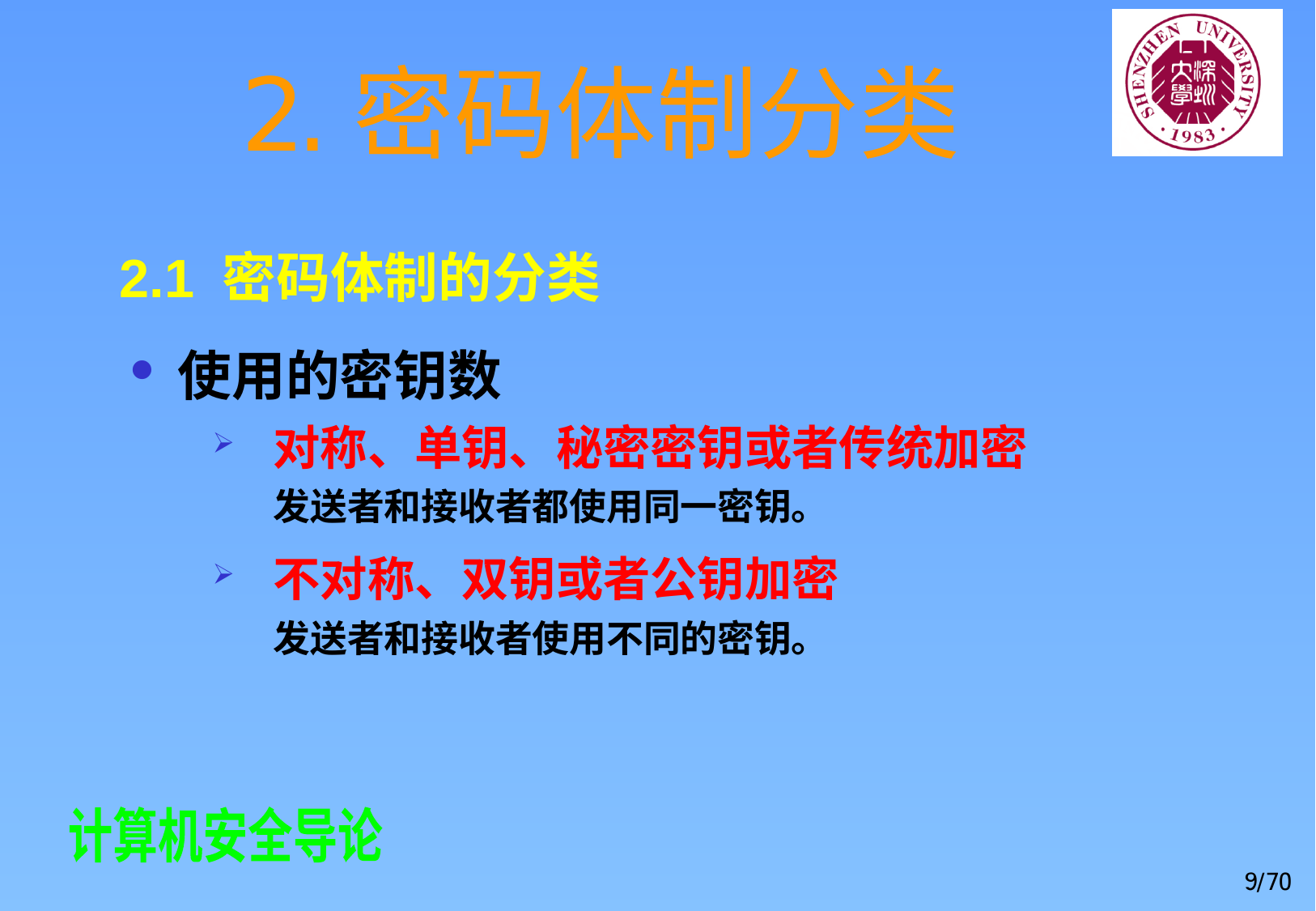

# 2.密码体制分类
2.1 密码体制的分类
使用的密钥数
对称、单钥、秘密密钥或者传统加密
发送者和接收者都使用同一密钥。
不对称、双钥或者公钥加密
发送者和接收者使用不同的密钥。
9/70